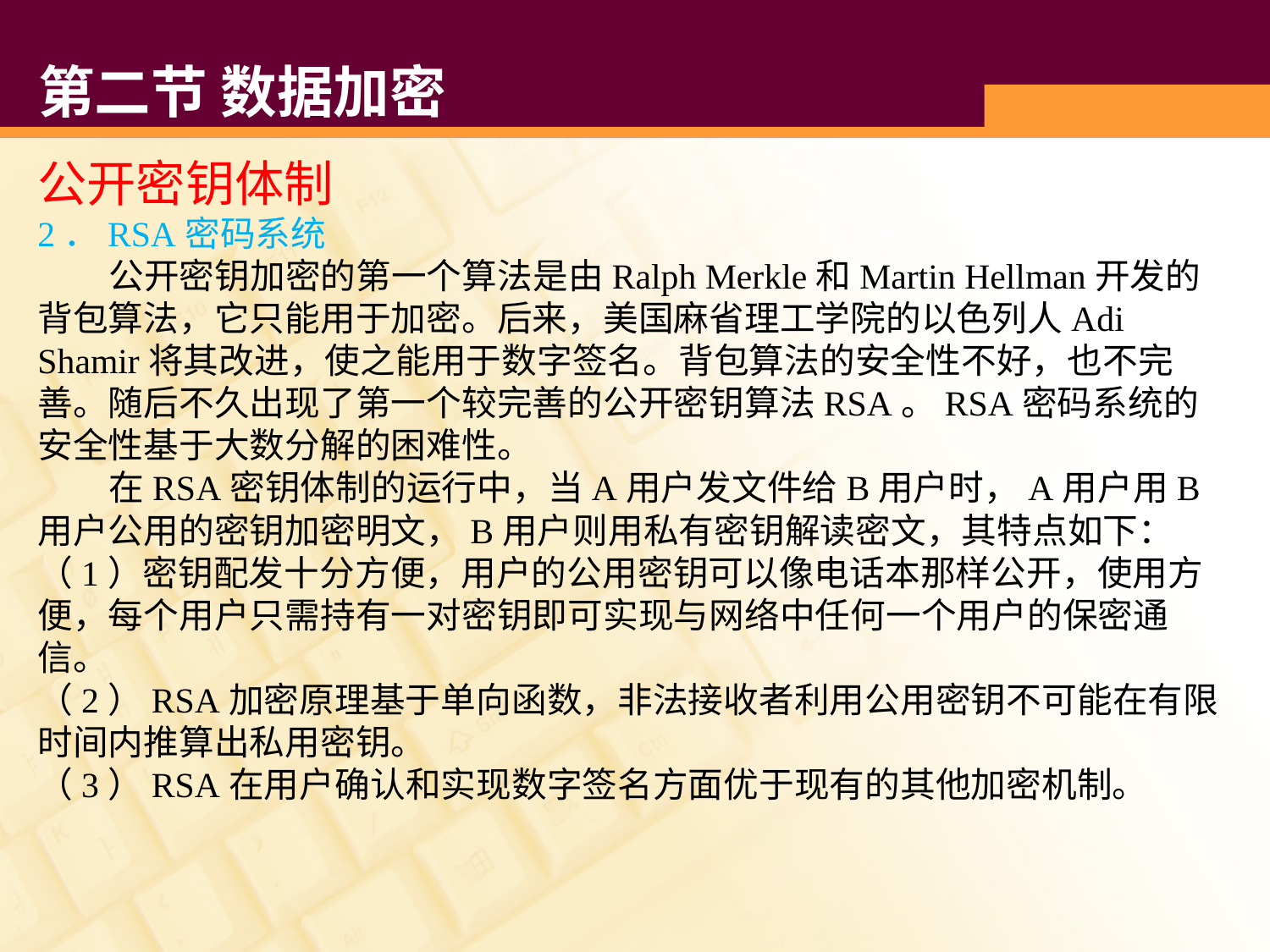

# 第二节 数据加密
公开密钥体制
2．RSA密码系统
        公开密钥加密的第一个算法是由Ralph Merkle和Martin Hellman开发的背包算法，它只能用于加密。后来，美国麻省理工学院的以色列人Adi Shamir将其改进，使之能用于数字签名。背包算法的安全性不好，也不完善。随后不久出现了第一个较完善的公开密钥算法RSA。RSA密码系统的安全性基于大数分解的困难性。
        在RSA密钥体制的运行中，当A用户发文件给B用户时，A用户用B用户公用的密钥加密明文，B用户则用私有密钥解读密文，其特点如下：
（1）密钥配发十分方便，用户的公用密钥可以像电话本那样公开，使用方便，每个用户只需持有一对密钥即可实现与网络中任何一个用户的保密通信。
（2）RSA加密原理基于单向函数，非法接收者利用公用密钥不可能在有限时间内推算出私用密钥。
（3）RSA在用户确认和实现数字签名方面优于现有的其他加密机制。